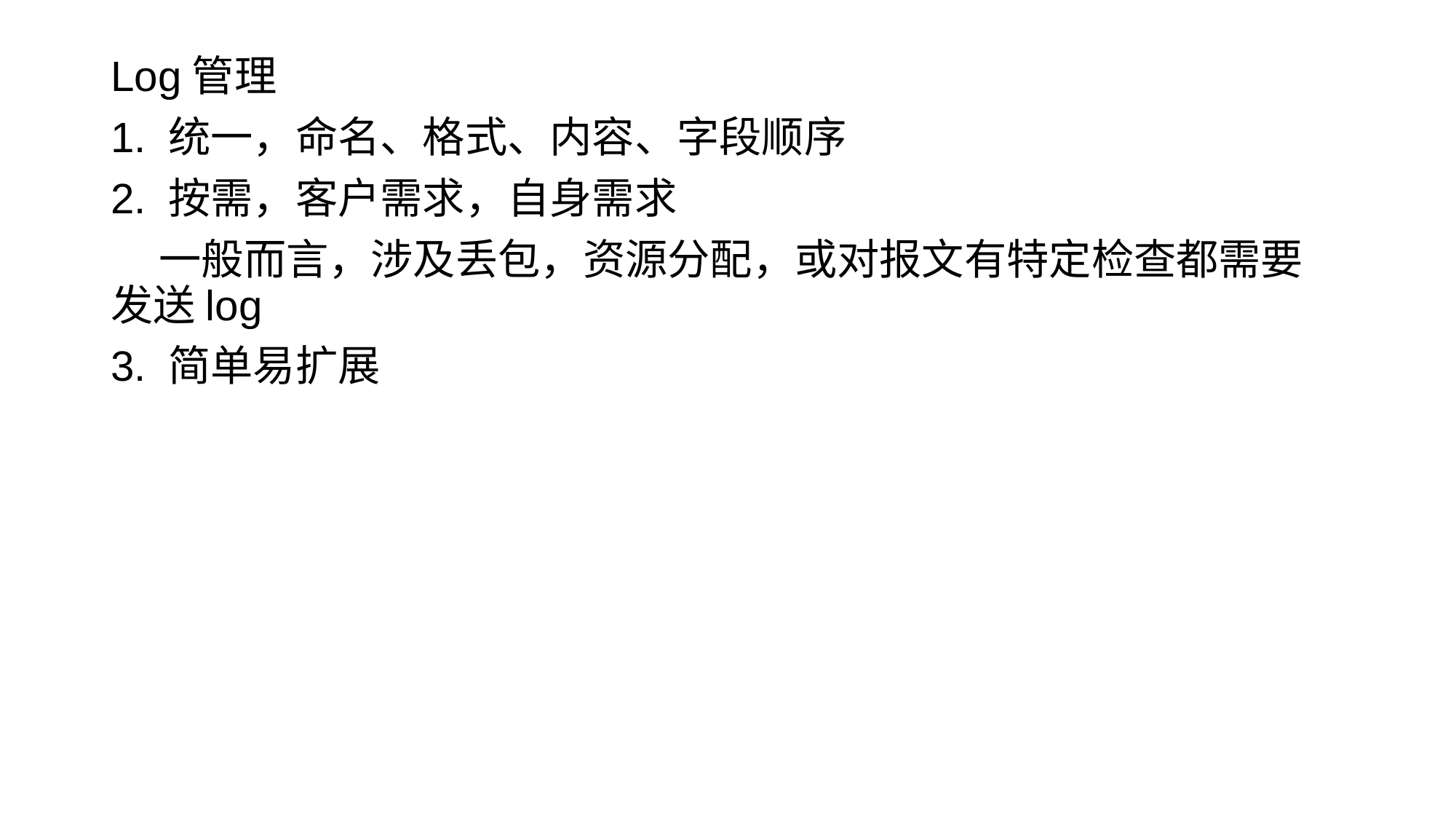

Log管理
1. 统一，命名、格式、内容、字段顺序
2. 按需，客户需求，自身需求
    一般而言，涉及丢包，资源分配，或对报文有特定检查都需要发送log
3. 简单易扩展